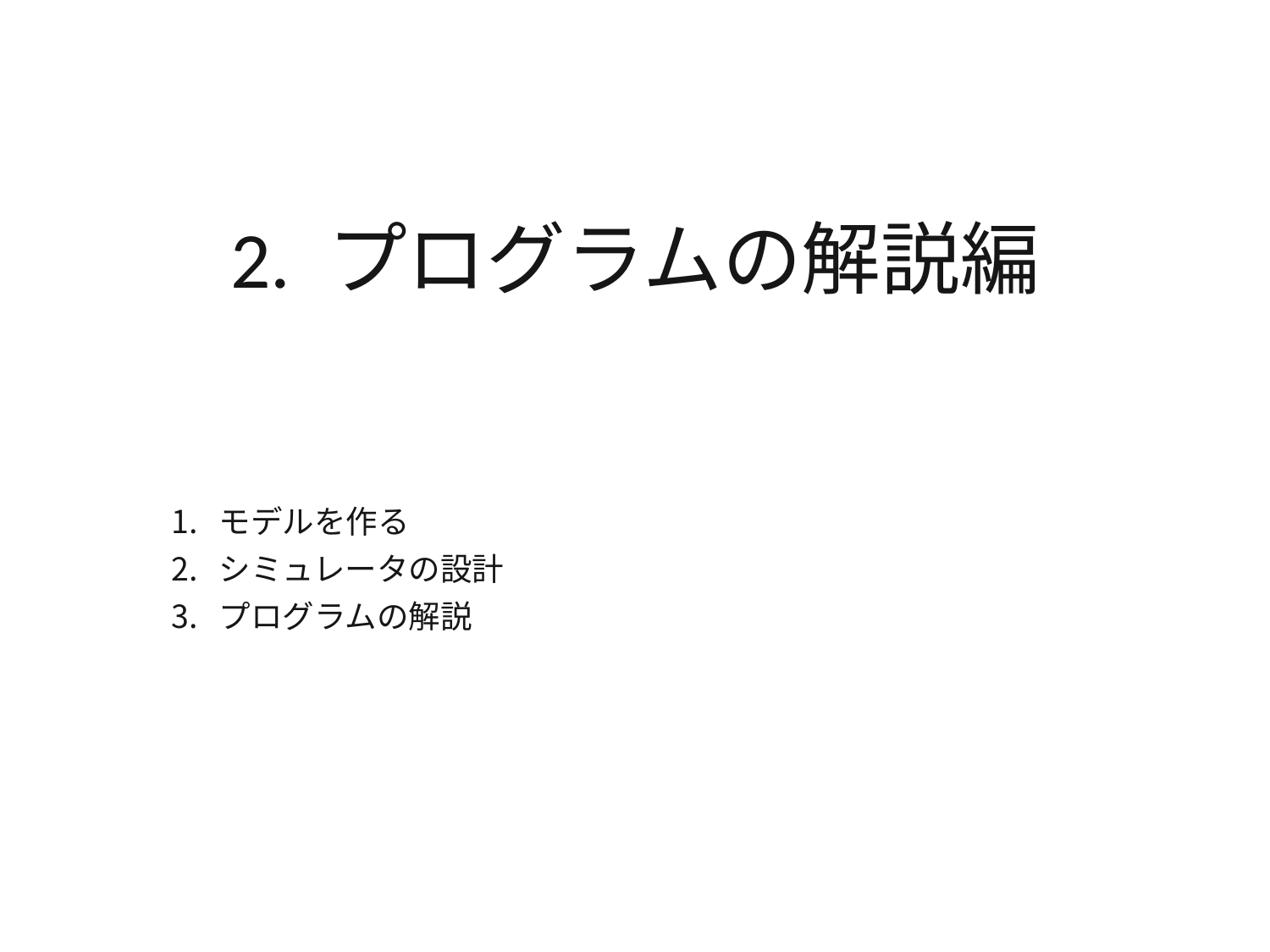

# 2. プログラムの解説編
モデルを作る
シミュレータの設計
プログラムの解説